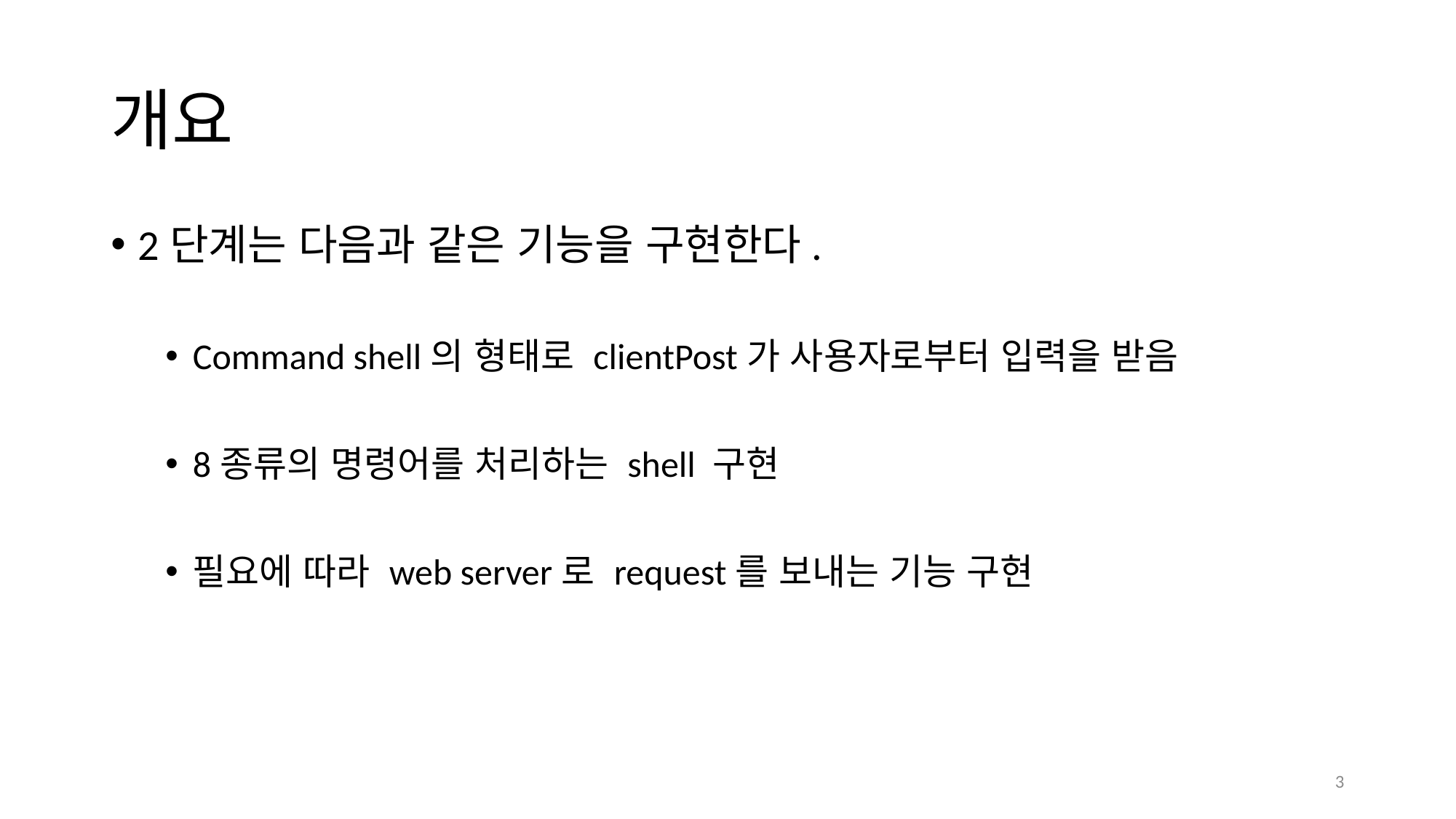

# 개요
2단계는 다음과 같은 기능을 구현한다.

Command shell의 형태로 clientPost가 사용자로부터 입력을 받음

8종류의 명령어를 처리하는 shell 구현

필요에 따라 web server로 request를 보내는 기능 구현
3